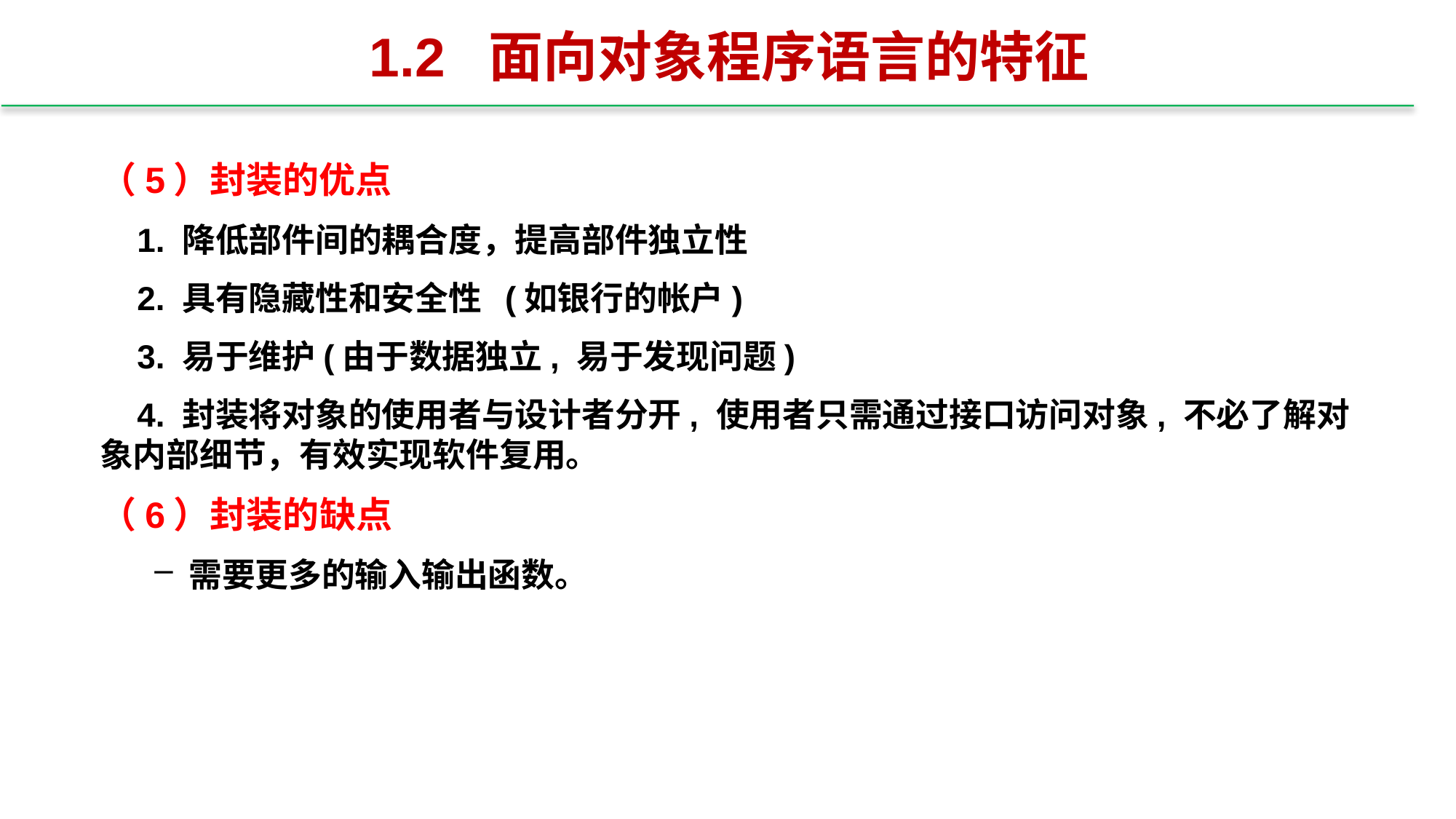

# 1.2  面向对象程序语言的特征
（5）封装的优点
    1. 降低部件间的耦合度，提高部件独立性
    2. 具有隐藏性和安全性  (如银行的帐户)
    3. 易于维护(由于数据独立, 易于发现问题)
    4. 封装将对象的使用者与设计者分开, 使用者只需通过接口访问对象, 不必了解对象内部细节，有效实现软件复用。
（6）封装的缺点
需要更多的输入输出函数。